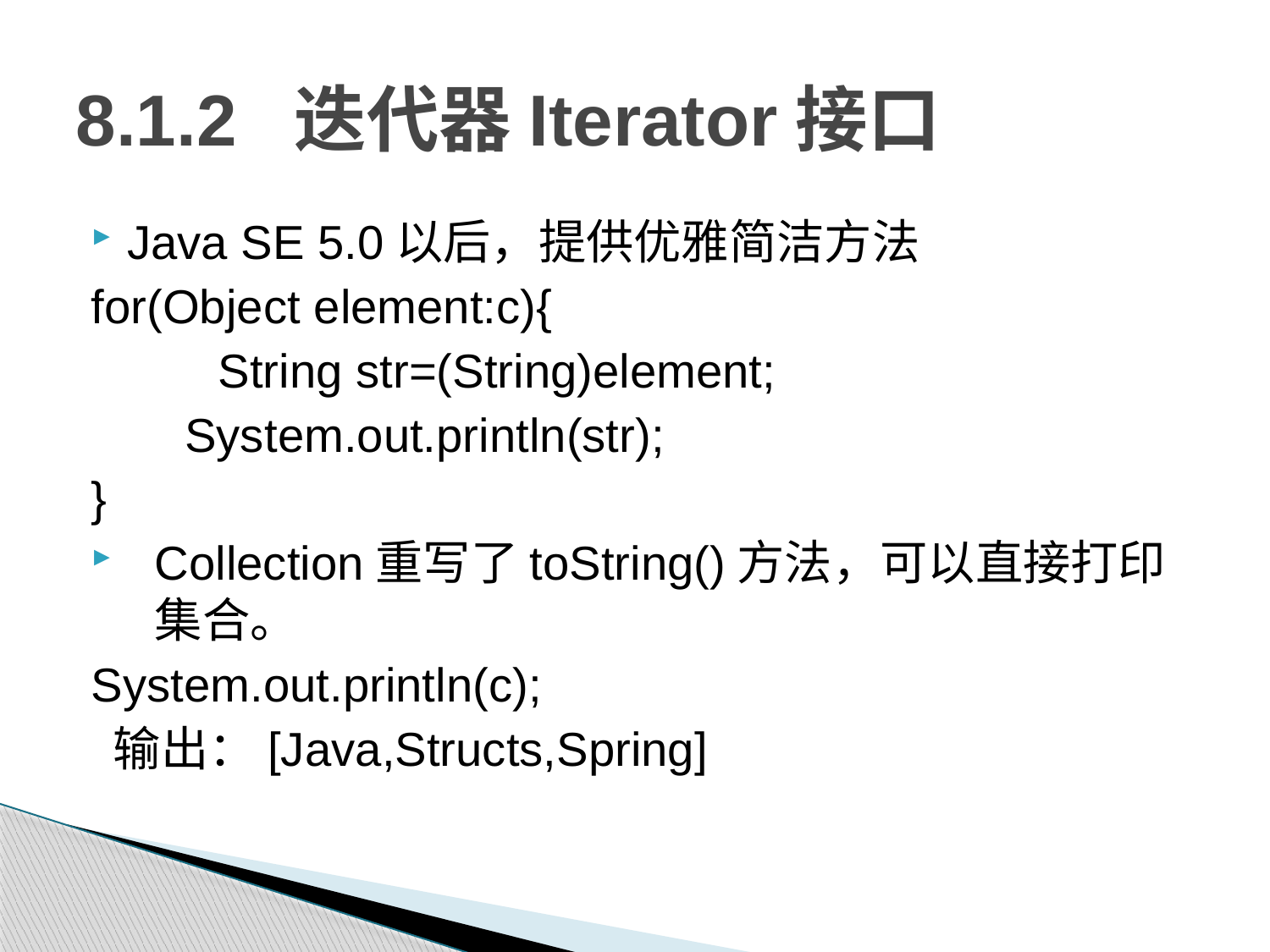

# 8.1.2  迭代器Iterator接口
Java SE 5.0以后，提供优雅简洁方法
for(Object element:c){
	String str=(String)element;
       System.out.println(str);
}
Collection重写了toString()方法，可以直接打印集合。
System.out.println(c);
 输出：[Java,Structs,Spring]